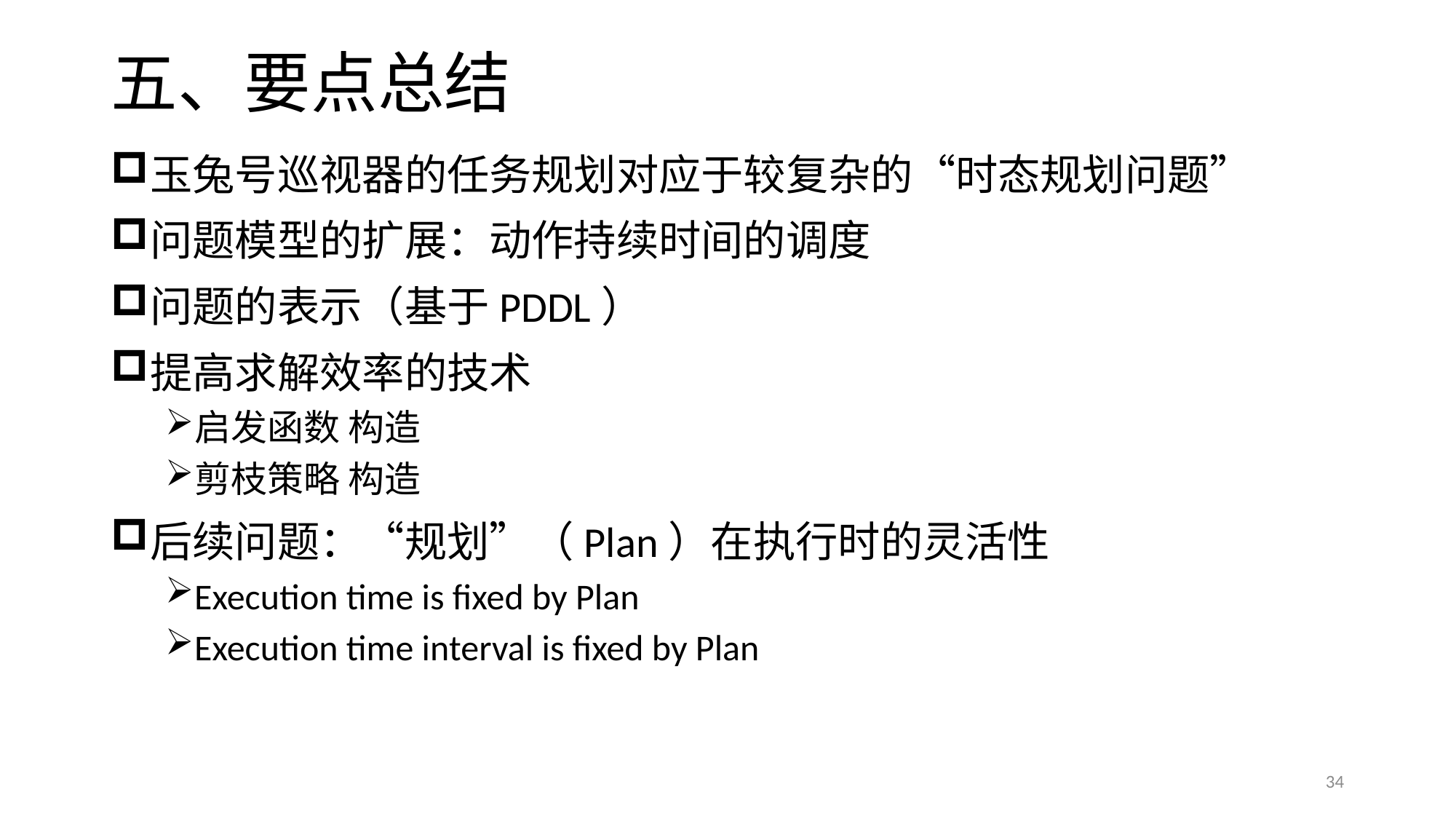

# 五、要点总结
玉兔号巡视器的任务规划对应于较复杂的“时态规划问题”
问题模型的扩展：动作持续时间的调度
问题的表示（基于PDDL）
提高求解效率的技术
启发函数 构造
剪枝策略 构造
后续问题：“规划”（Plan）在执行时的灵活性
Execution time is fixed by Plan
Execution time interval is fixed by Plan

34